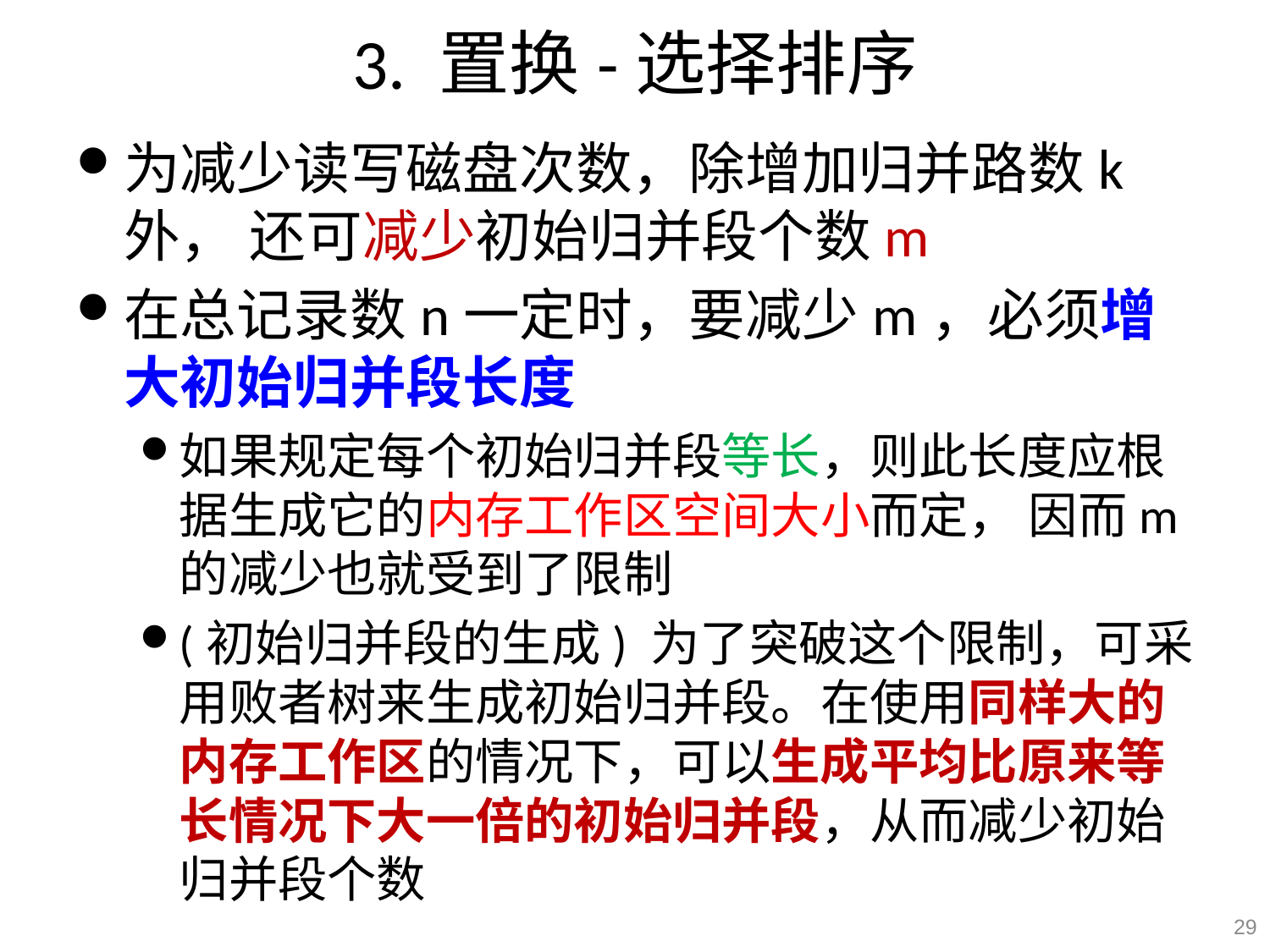

# 3. 置换-选择排序
为减少读写磁盘次数，除增加归并路数k外， 还可减少初始归并段个数m
在总记录数n一定时，要减少m，必须增大初始归并段长度
如果规定每个初始归并段等长，则此长度应根据生成它的内存工作区空间大小而定， 因而m的减少也就受到了限制
(初始归并段的生成) 为了突破这个限制，可采用败者树来生成初始归并段。在使用同样大的内存工作区的情况下，可以生成平均比原来等长情况下大一倍的初始归并段，从而减少初始归并段个数
29